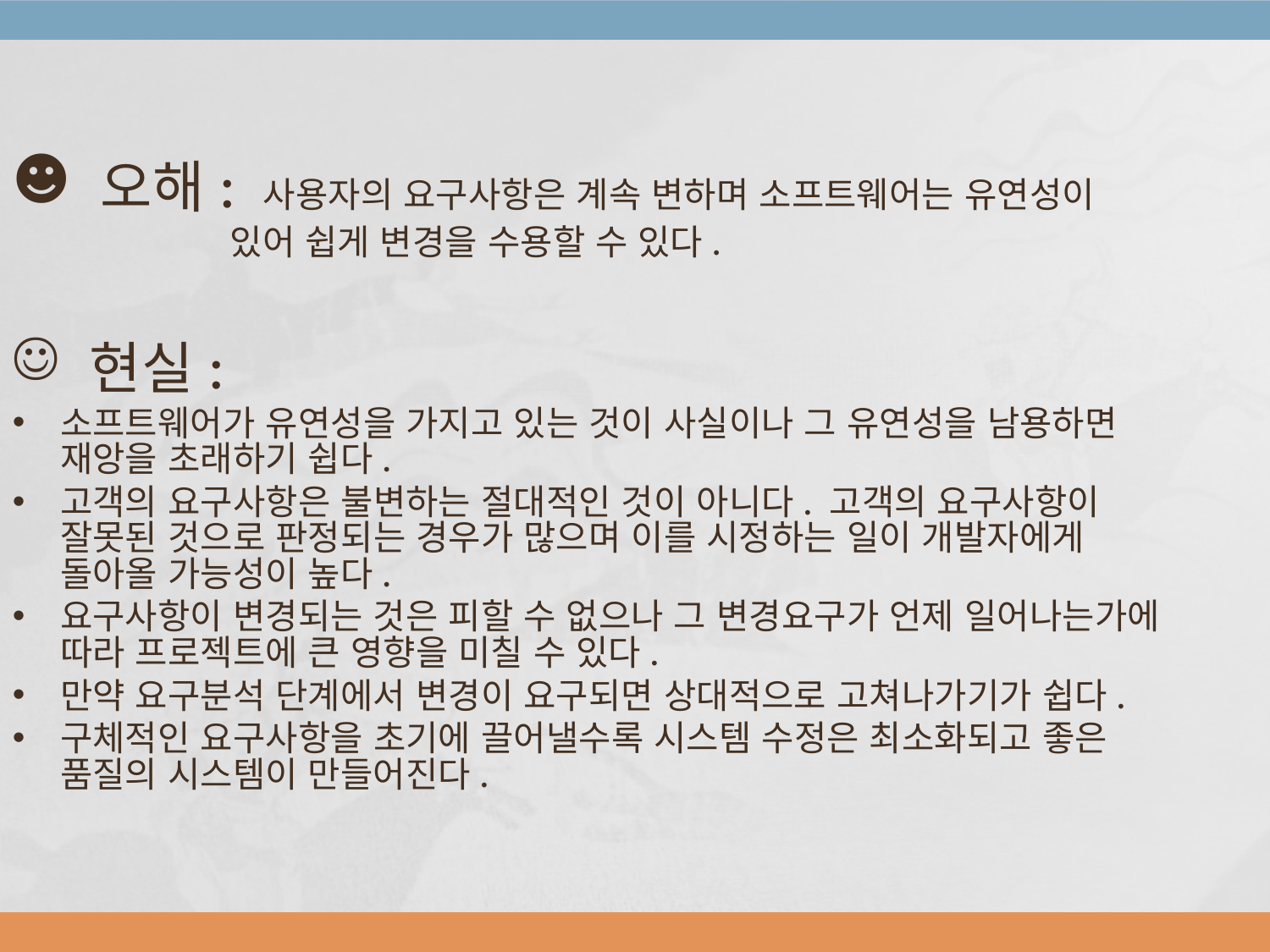

오해: 사용자의 요구사항은 계속 변하며 소프트웨어는 유연성이
                     있어 쉽게 변경을 수용할 수 있다.

 현실:
소프트웨어가 유연성을 가지고 있는 것이 사실이나 그 유연성을 남용하면 재앙을 초래하기 쉽다.
고객의 요구사항은 불변하는 절대적인 것이 아니다. 고객의 요구사항이 잘못된 것으로 판정되는 경우가 많으며 이를 시정하는 일이 개발자에게 돌아올 가능성이 높다.
요구사항이 변경되는 것은 피할 수 없으나 그 변경요구가 언제 일어나는가에 따라 프로젝트에 큰 영향을 미칠 수 있다.
만약 요구분석 단계에서 변경이 요구되면 상대적으로 고쳐나가기가 쉽다.
구체적인 요구사항을 초기에 끌어낼수록 시스템 수정은 최소화되고 좋은 품질의 시스템이 만들어진다.